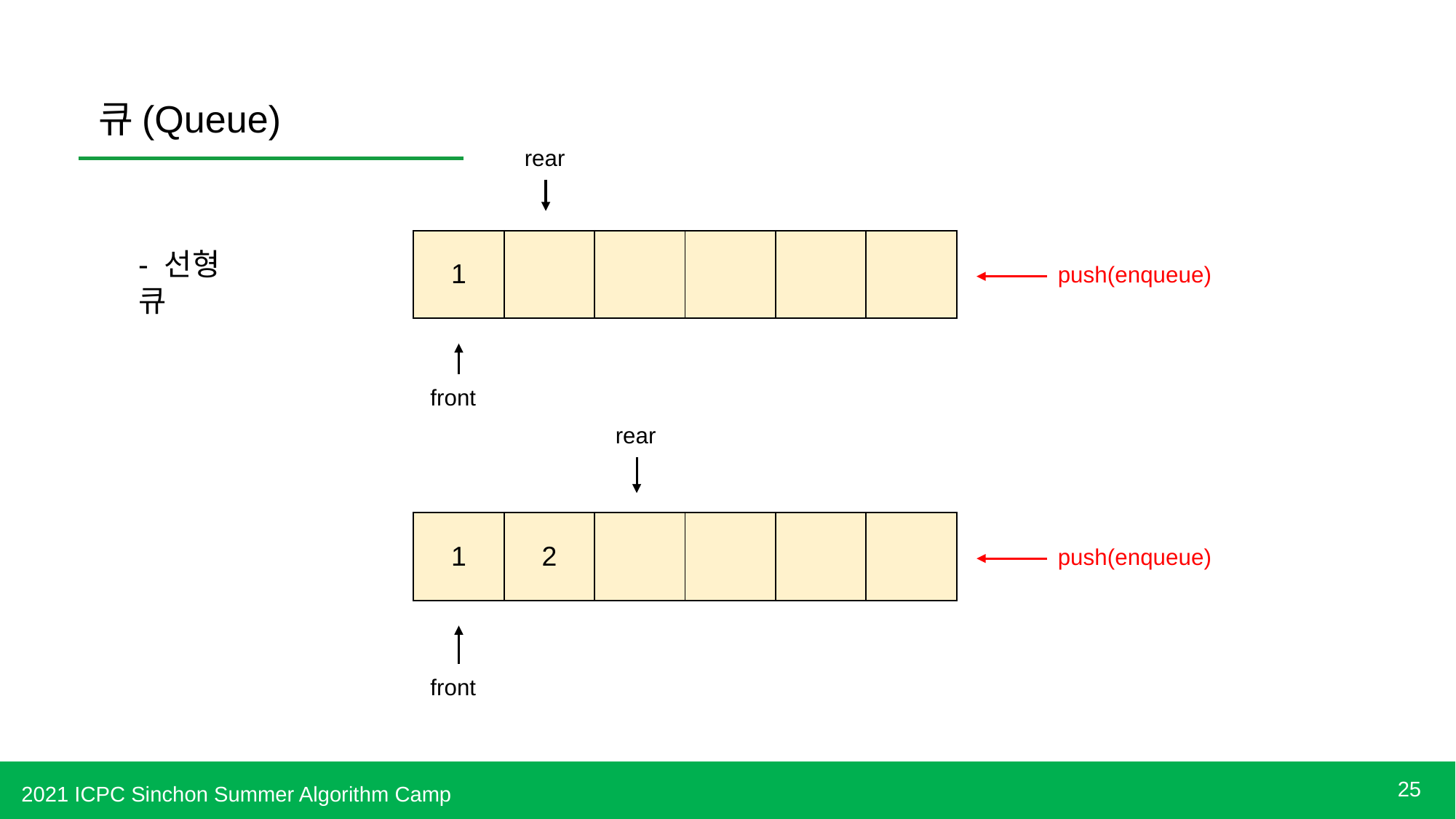

큐(Queue)
rear
| 1 |  |  |  |  |  |
| --- | --- | --- | --- | --- | --- |
- 선형 큐
push(enqueue)
front
rear
| 1 | 2 |  |  |  |  |
| --- | --- | --- | --- | --- | --- |
push(enqueue)
front

25
2021 ICPC Sinchon Summer Algorithm Camp